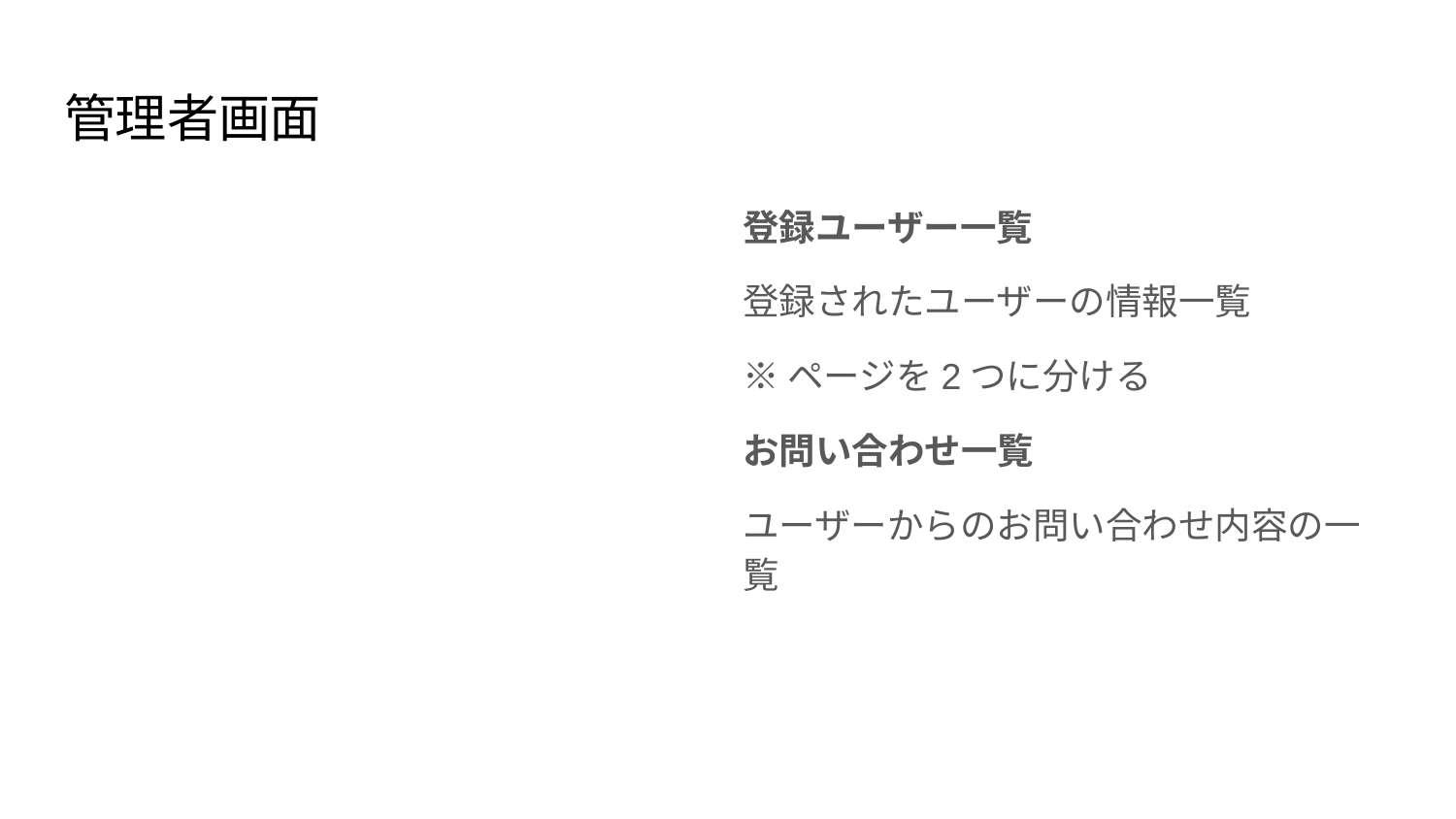

# 管理者画面
登録ユーザー一覧
登録されたユーザーの情報一覧
※ページを2つに分ける
お問い合わせ一覧
ユーザーからのお問い合わせ内容の一覧